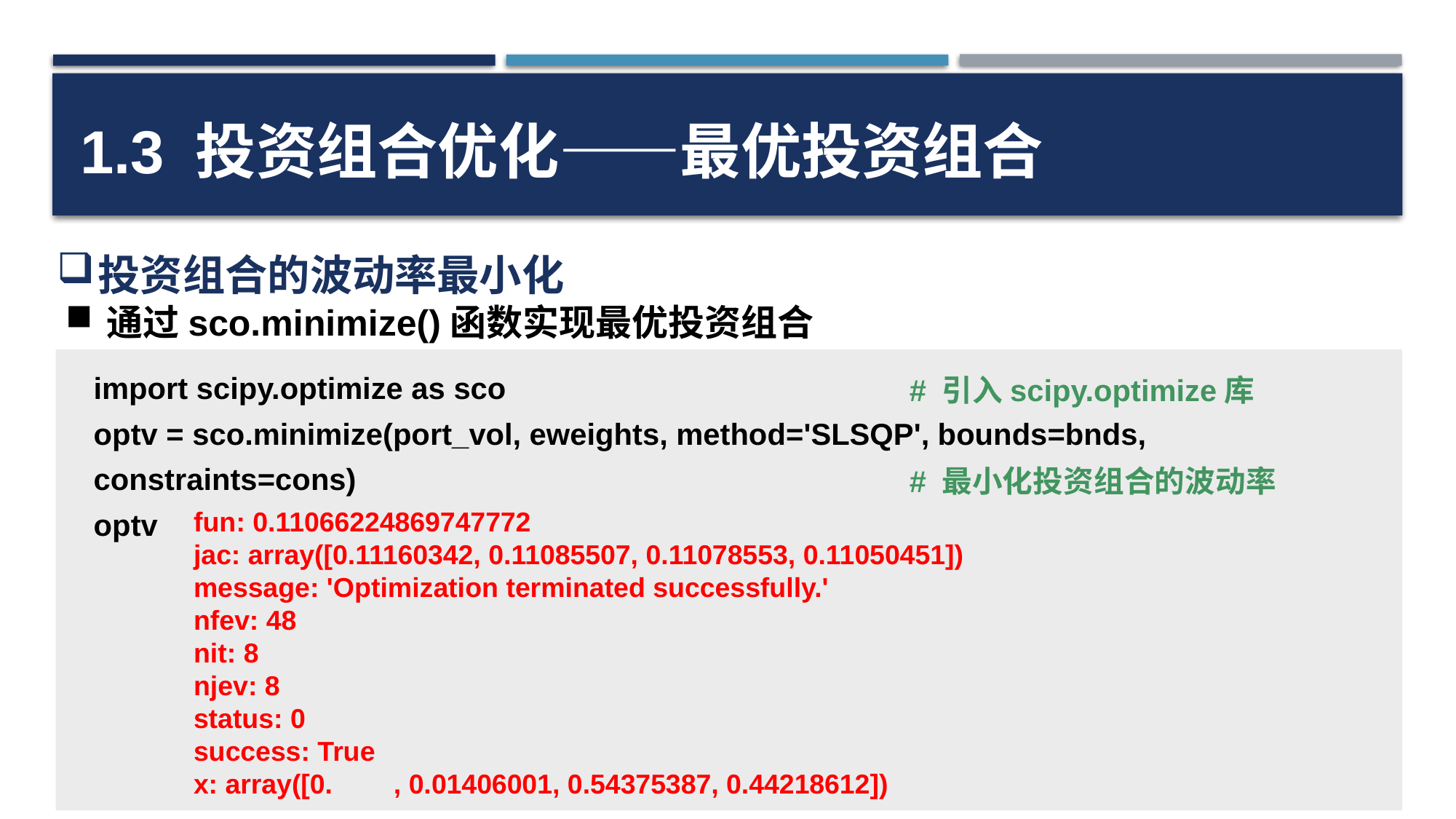

1.3 投资组合优化——最优投资组合
投资组合的波动率最小化
通过sco.minimize()函数实现最优投资组合

import scipy.optimize as sco
optv = sco.minimize(port_vol, eweights, method='SLSQP', bounds=bnds, constraints=cons)
optv
# 引入scipy.optimize库

# 最小化投资组合的波动率
fun: 0.11066224869747772
jac: array([0.11160342, 0.11085507, 0.11078553, 0.11050451])
message: 'Optimization terminated successfully.'
nfev: 48
nit: 8
njev: 8
status: 0
success: True
x: array([0.        , 0.01406001, 0.54375387, 0.44218612])
55